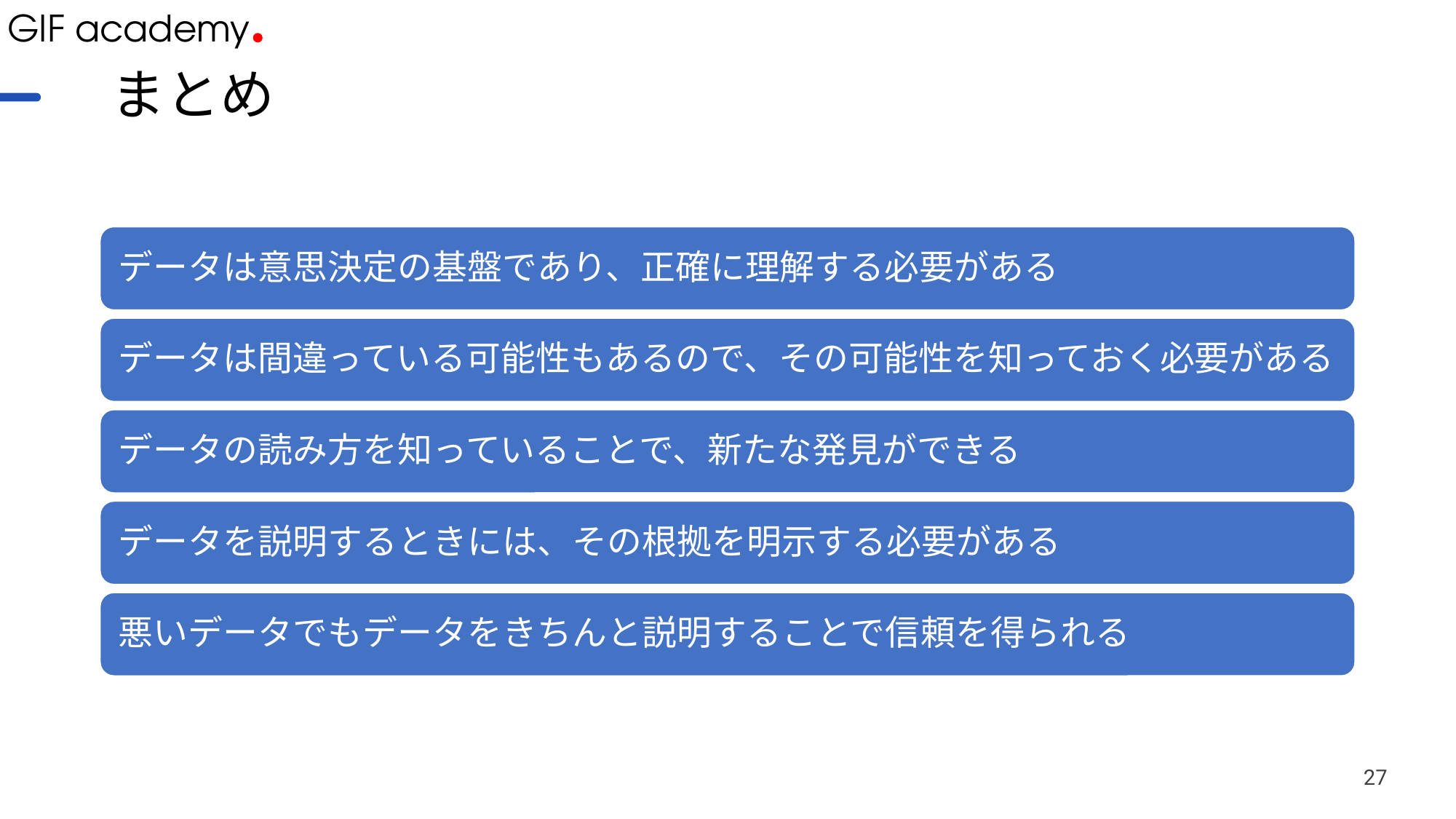

# まとめ
データは意思決定の基盤であり、正確に理解する必要がある
データは間違っている可能性もあるので、その可能性を知っておく必要がある
データの読み方を知っていることで、新たな発見ができる
データを説明するときには、その根拠を明示する必要がある
悪いデータでもデータをきちんと説明することで信頼を得られる
27